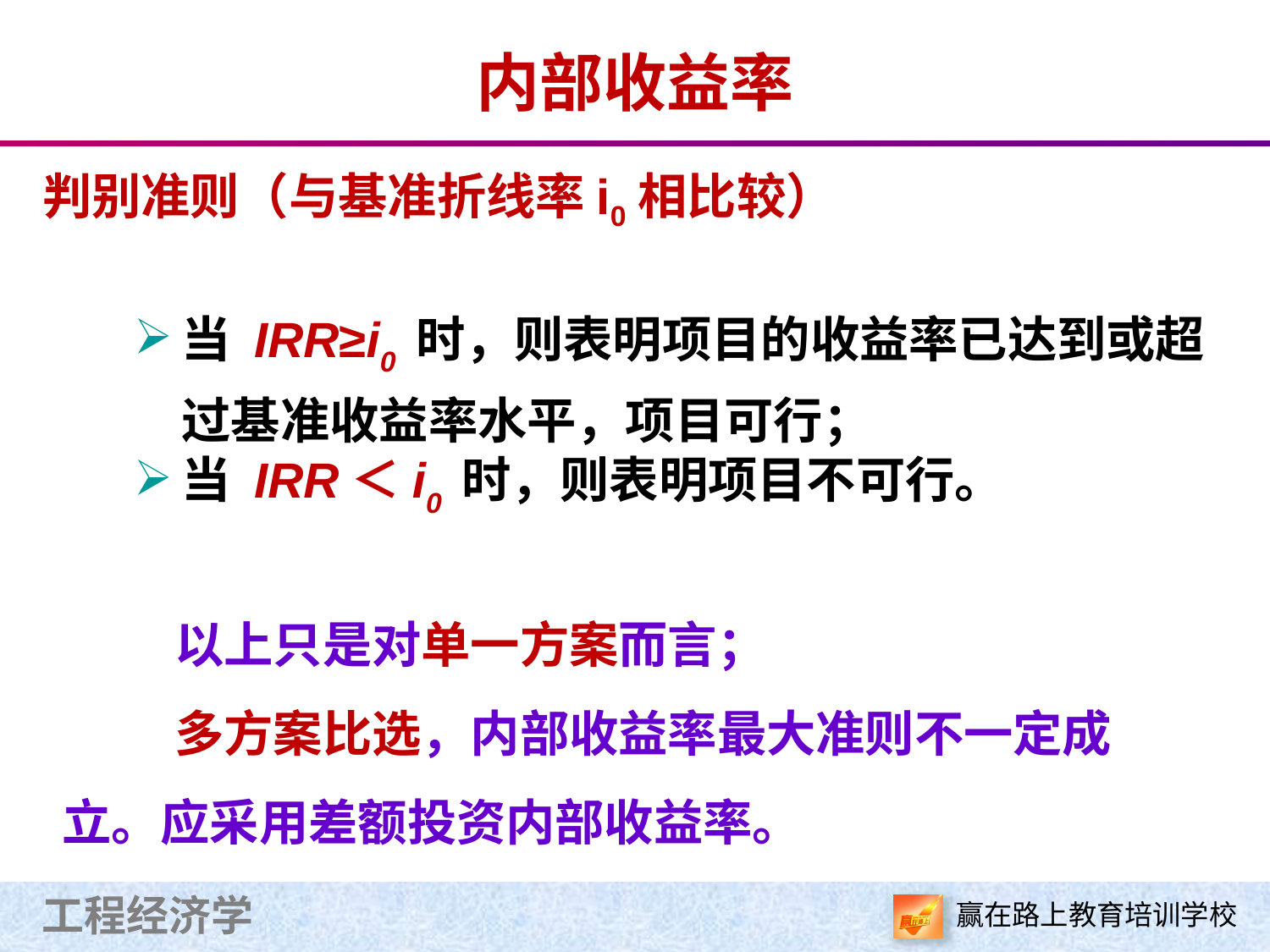

内部收益率
判别准则（与基准折线率i0相比较）
当 IRR≥i0 时，则表明项目的收益率已达到或超过基准收益率水平，项目可行；
当 IRR＜i0 时，则表明项目不可行。
         以上只是对单一方案而言；
         多方案比选，内部收益率最大准则不一定成立。应采用差额投资内部收益率。